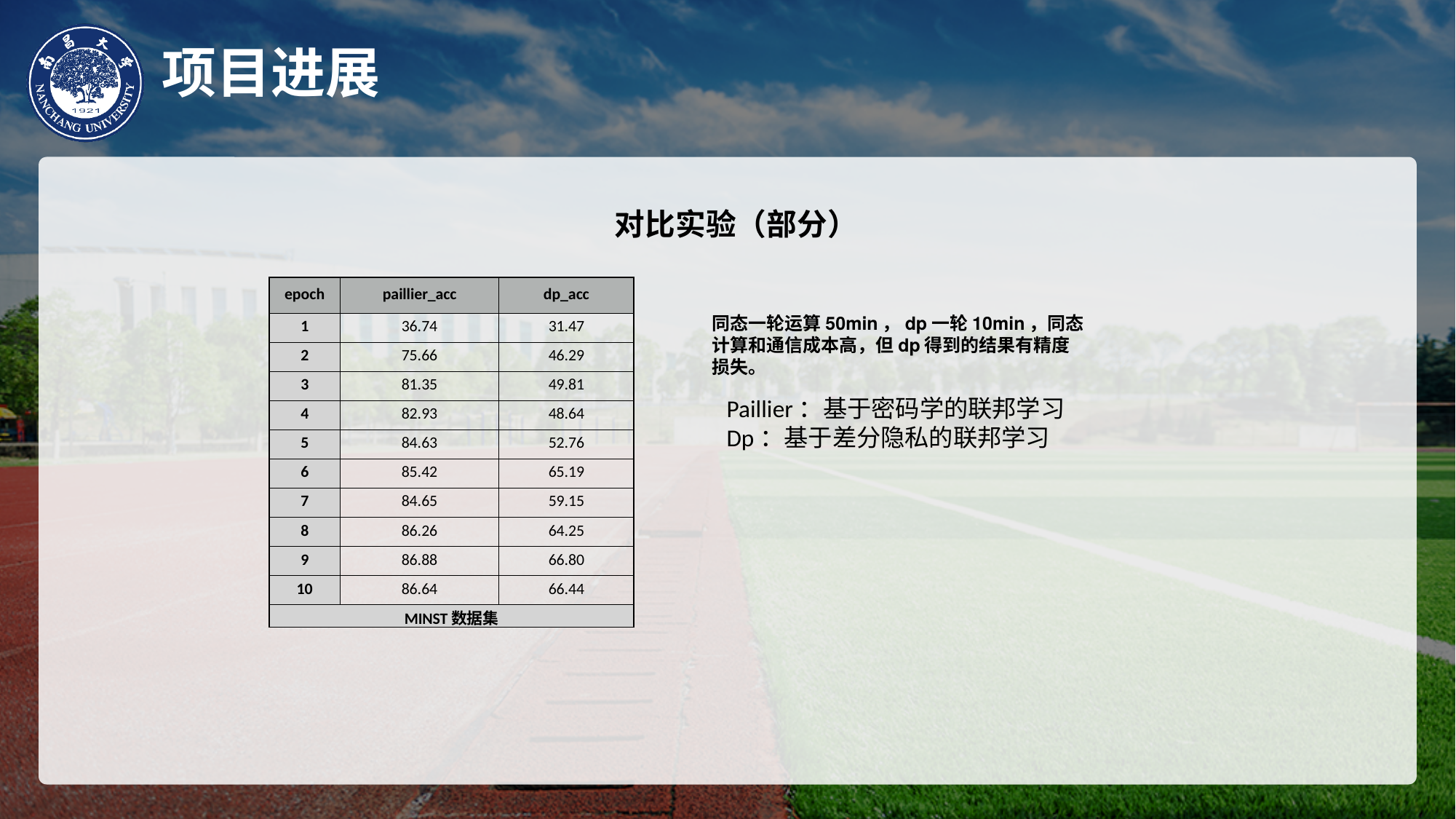

# 项目进展
对比实验（部分）

| epoch | paillier\_acc | dp\_acc |
| --- | --- | --- |
| 1 | 36.74 | 31.47 |
| 2 | 75.66 | 46.29 |
| 3 | 81.35 | 49.81 |
| 4 | 82.93 | 48.64 |
| 5 | 84.63 | 52.76 |
| 6 | 85.42 | 65.19 |
| 7 | 84.65 | 59.15 |
| 8 | 86.26 | 64.25 |
| 9 | 86.88 | 66.80 |
| 10 | 86.64 | 66.44 |
| MINST数据集 |  |  |
同态一轮运算50min，dp一轮10min，同态计算和通信成本高，但dp得到的结果有精度损失。
Paillier：基于密码学的联邦学习
Dp：基于差分隐私的联邦学习